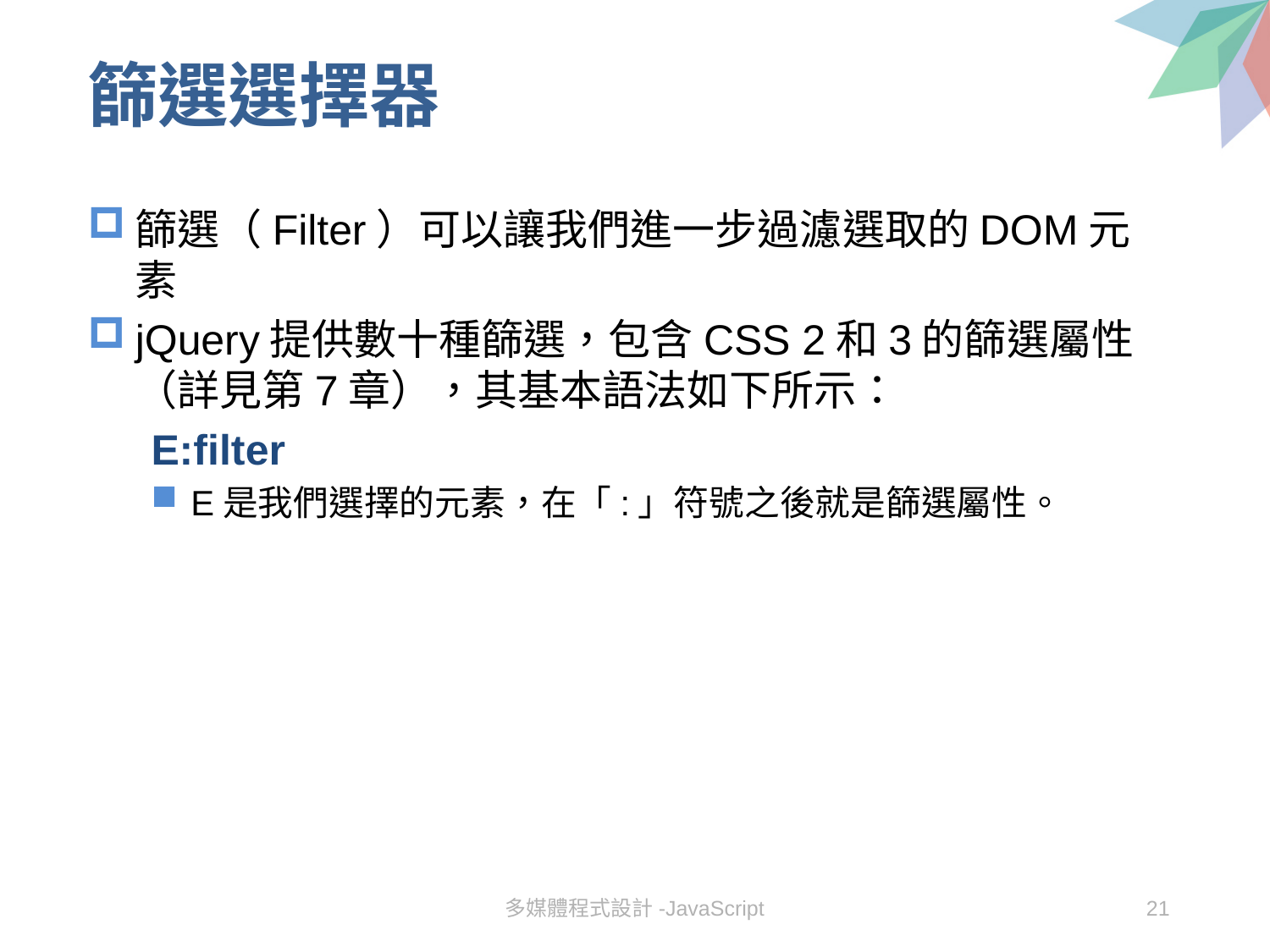

# 篩選選擇器
篩選（Filter）可以讓我們進一步過濾選取的DOM元素
jQuery提供數十種篩選，包含CSS 2和3的篩選屬性（詳見第7章），其基本語法如下所示：
E:filter
E是我們選擇的元素，在「:」符號之後就是篩選屬性。

多媒體程式設計-JavaScript
21